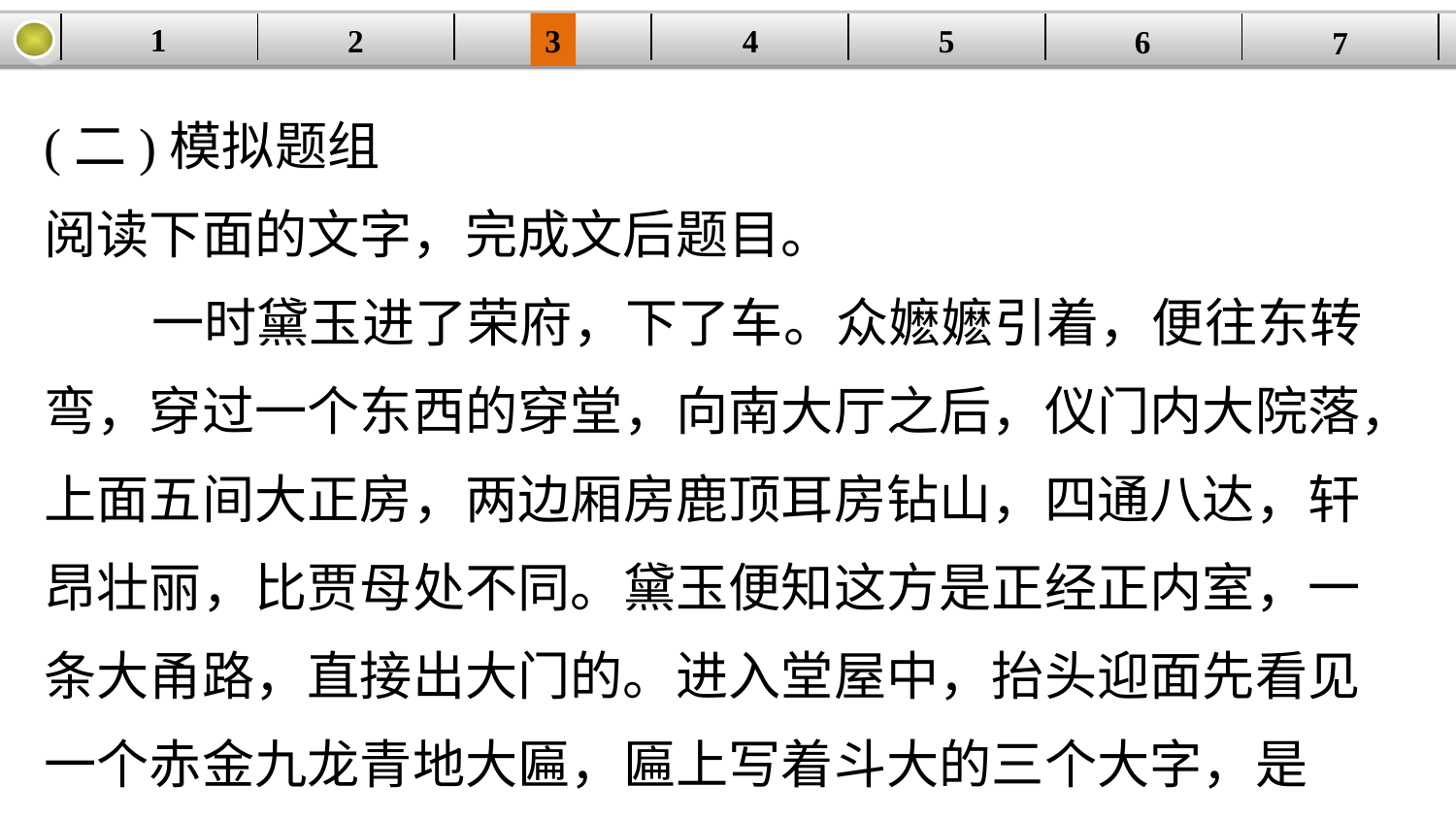

1
5
3
2
|  |  |  |  |  |  |  |
| --- | --- | --- | --- | --- | --- | --- |
4
6
7

(二)模拟题组
阅读下面的文字，完成文后题目。
        一时黛玉进了荣府，下了车。众嬷嬷引着，便往东转弯，穿过一个东西的穿堂，向南大厅之后，仪门内大院落，上面五间大正房，两边厢房鹿顶耳房钻山，四通八达，轩昂壮丽，比贾母处不同。黛玉便知这方是正经正内室，一条大甬路，直接出大门的。进入堂屋中，抬头迎面先看见一个赤金九龙青地大匾，匾上写着斗大的三个大字，是“荣禧堂”，